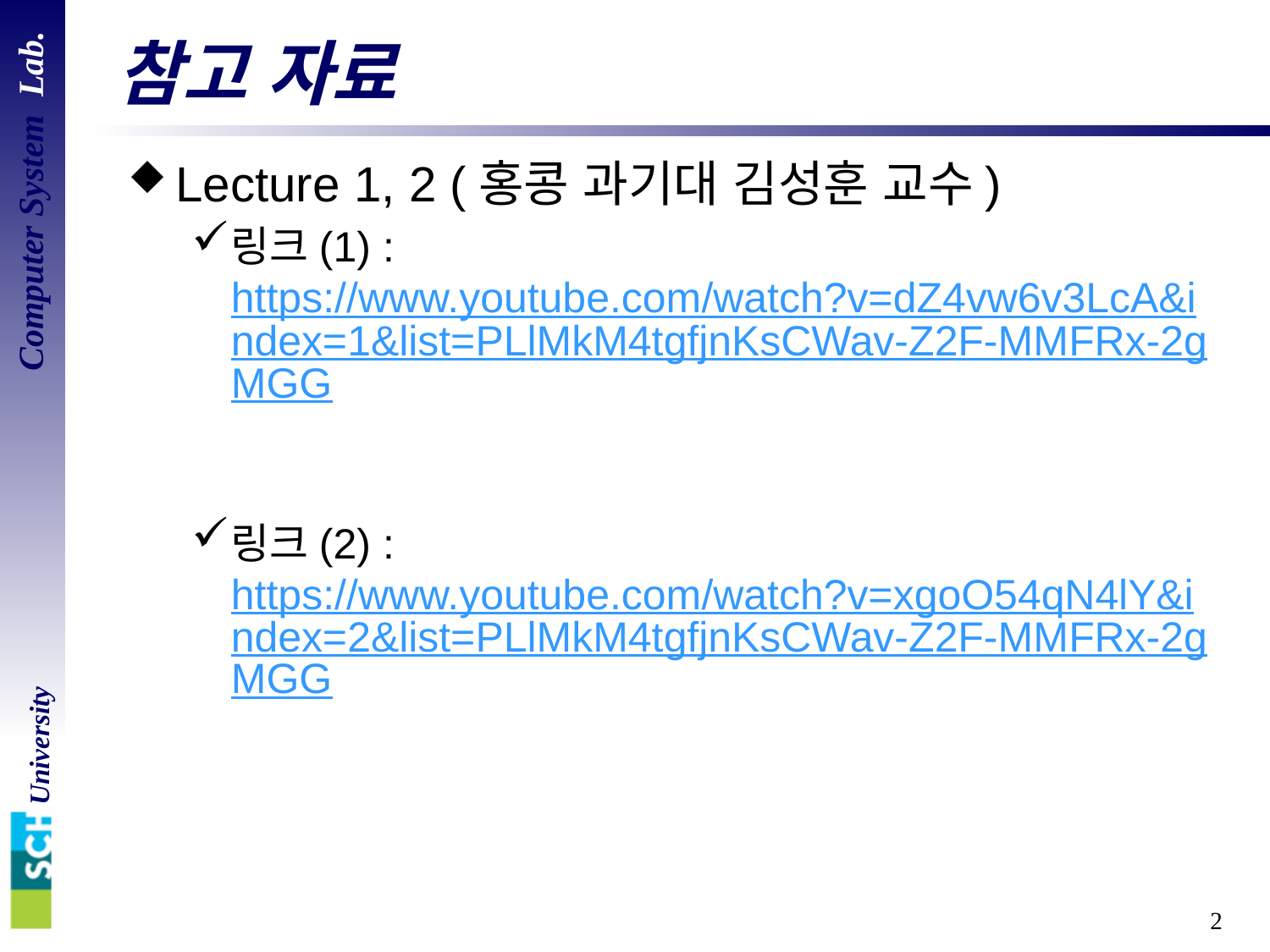

# 참고 자료

Lecture 1, 2 (홍콩 과기대 김성훈 교수)
링크(1) : https://www.youtube.com/watch?v=dZ4vw6v3LcA&index=1&list=PLlMkM4tgfjnKsCWav-Z2F-MMFRx-2gMGG
링크(2) :
https://www.youtube.com/watch?v=xgoO54qN4lY&index=2&list=PLlMkM4tgfjnKsCWav-Z2F-MMFRx-2gMGG